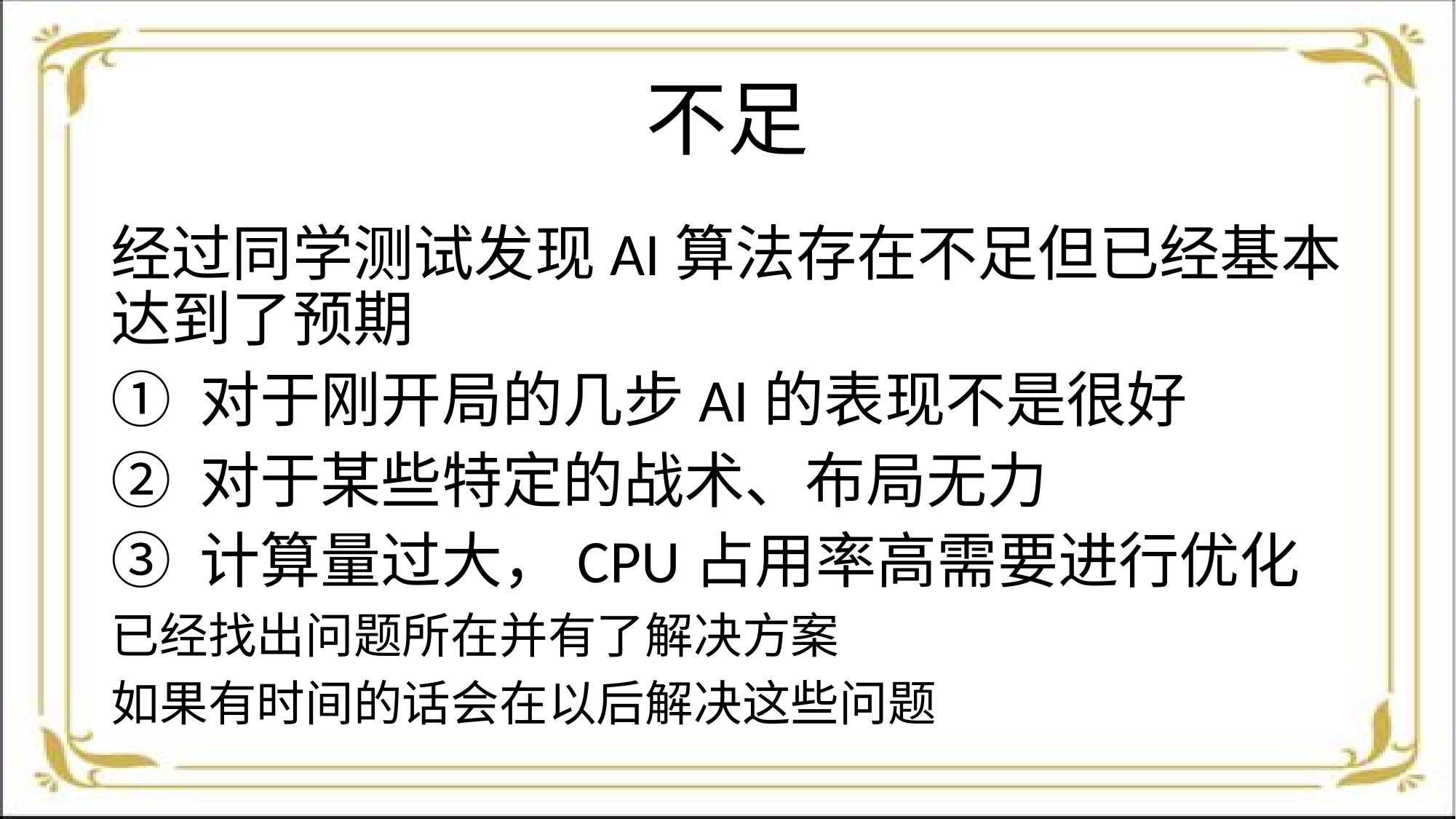

# 不足
经过同学测试发现AI算法存在不足但已经基本达到了预期
对于刚开局的几步AI的表现不是很好
对于某些特定的战术、布局无力
计算量过大，CPU占用率高需要进行优化
已经找出问题所在并有了解决方案
如果有时间的话会在以后解决这些问题